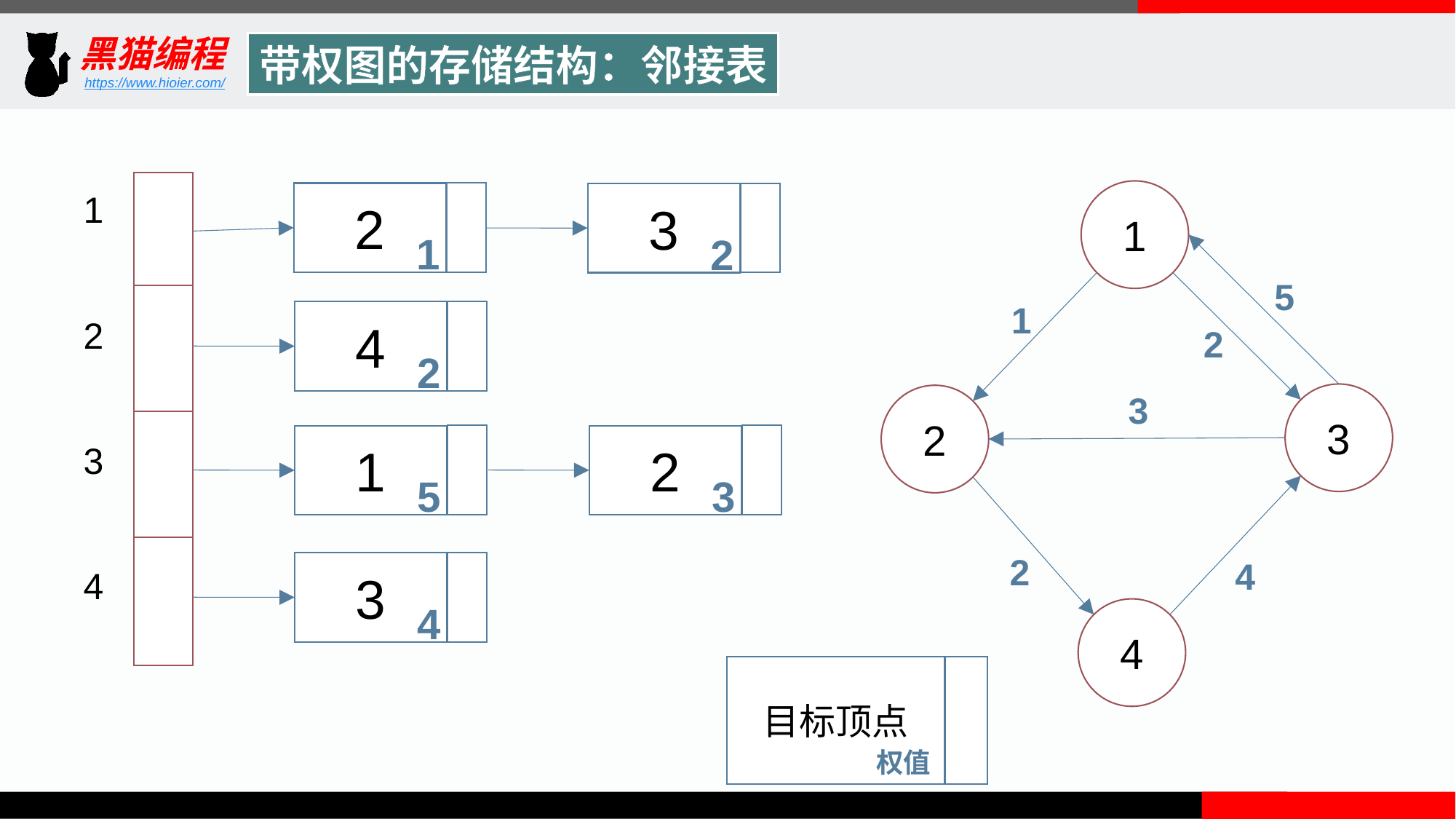

带权图的存储结构：邻接表

1

2

3

4

2
1

3
2

4
2

1
5

2
3

3
4
1
5
1
2
3
3
2
2
4
4

目标顶点
权值